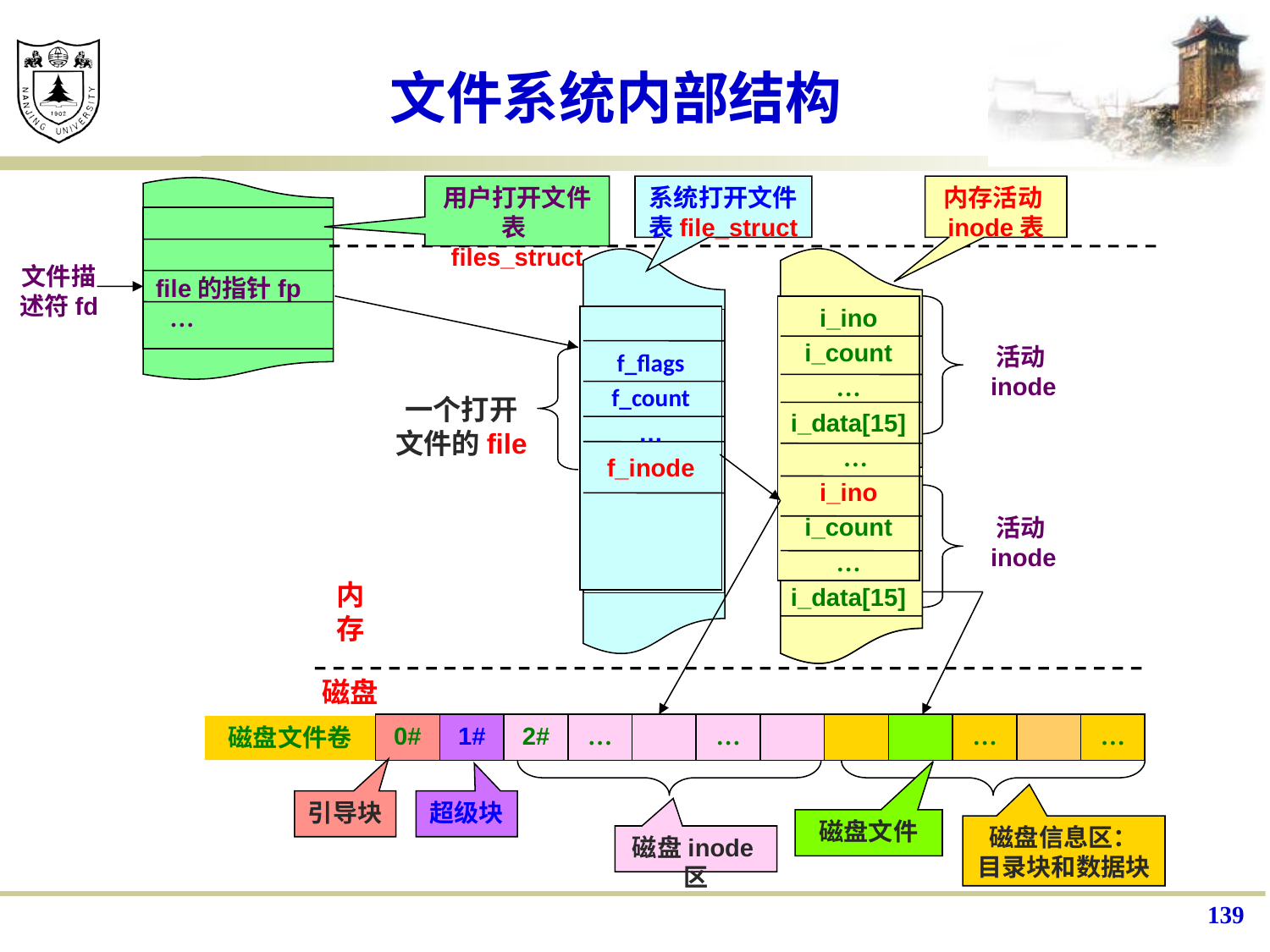

# 文件系统内部结构

file的指针fp
  …

用户打开文件表files_struct
系统打开文件表file_struct
内存活动inode表

i_ino
i_count
…
i_data[15]
  …
i_ino
i_count
…
i_data[15]

i_number
i_count

f_flags
f_count
…
f_inode

f_flags

文件描述符fd

活动inode

一个打开
文件的file

活动inode
内存

磁盘
0#
1#
2#
…

…

…
…

…
磁盘文件卷
引导块
超级块
磁盘文件
磁盘信息区：
目录块和数据块
磁盘inode区

139